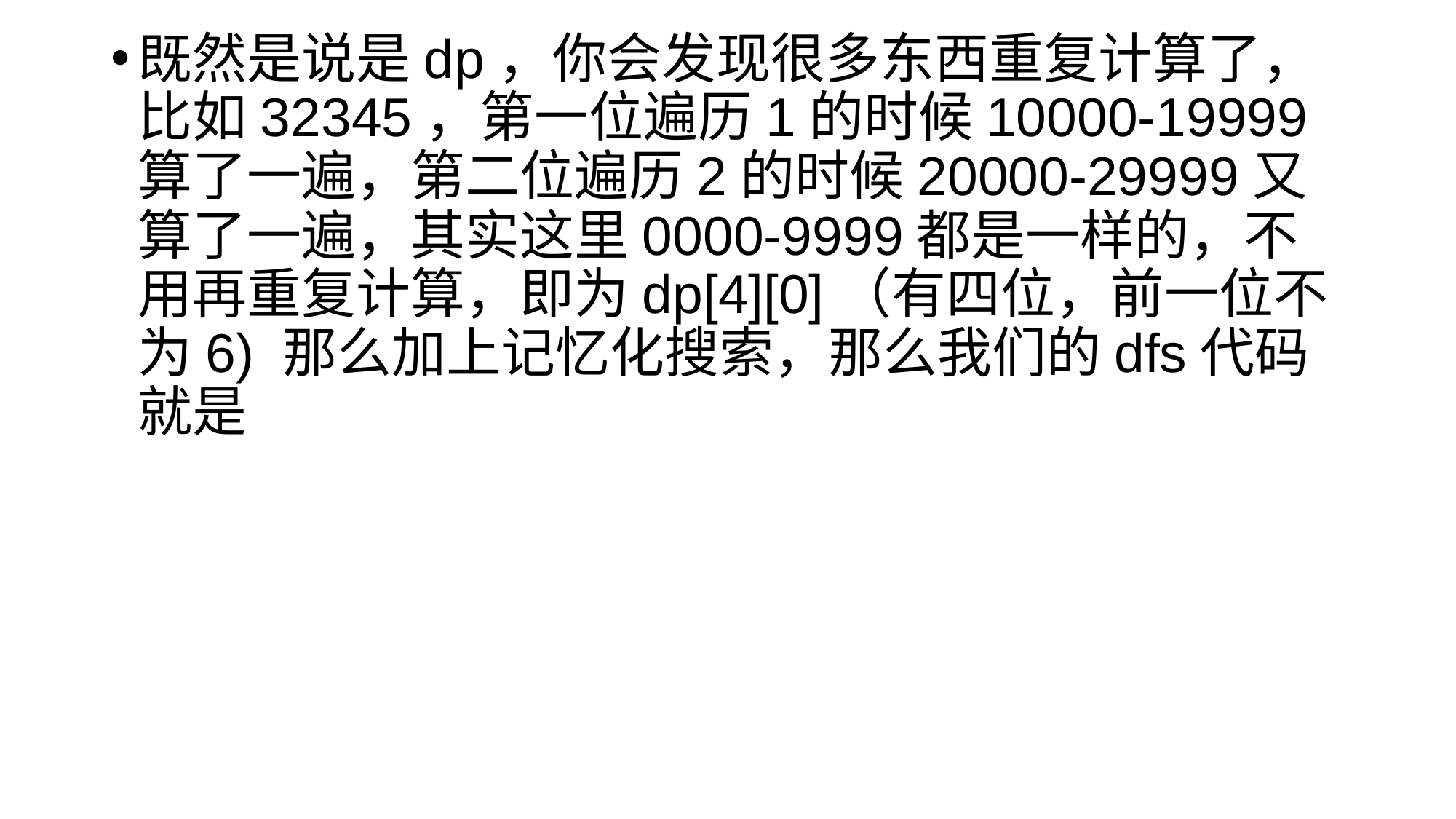

既然是说是dp，你会发现很多东西重复计算了，比如32345，第一位遍历1的时候10000-19999算了一遍，第二位遍历2的时候20000-29999又算了一遍，其实这里0000-9999都是一样的，不用再重复计算，即为dp[4][0]（有四位，前一位不为6) 那么加上记忆化搜索，那么我们的dfs代码就是